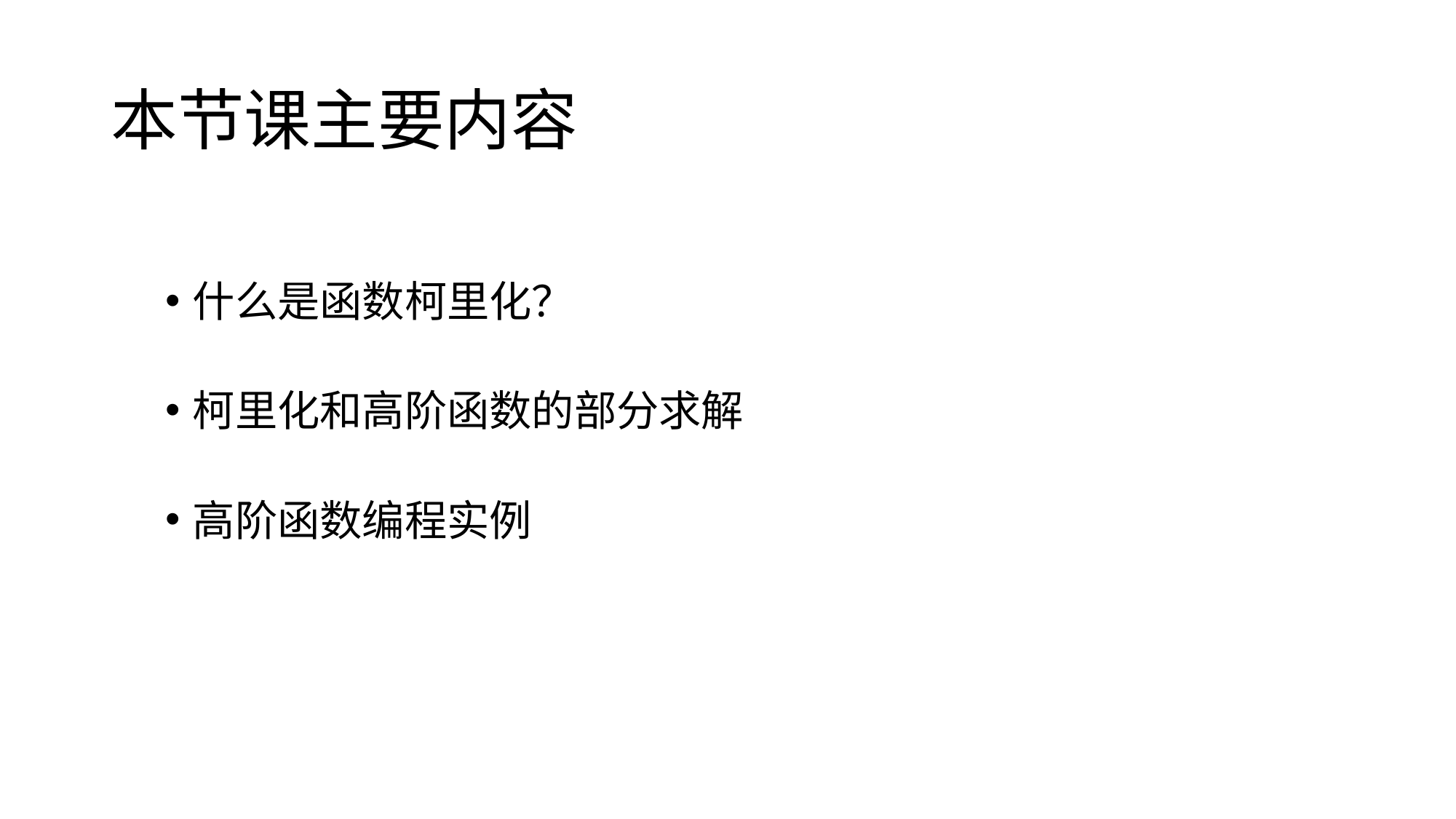

# 本节课主要内容
什么是函数柯里化？
柯里化和高阶函数的部分求解
高阶函数编程实例